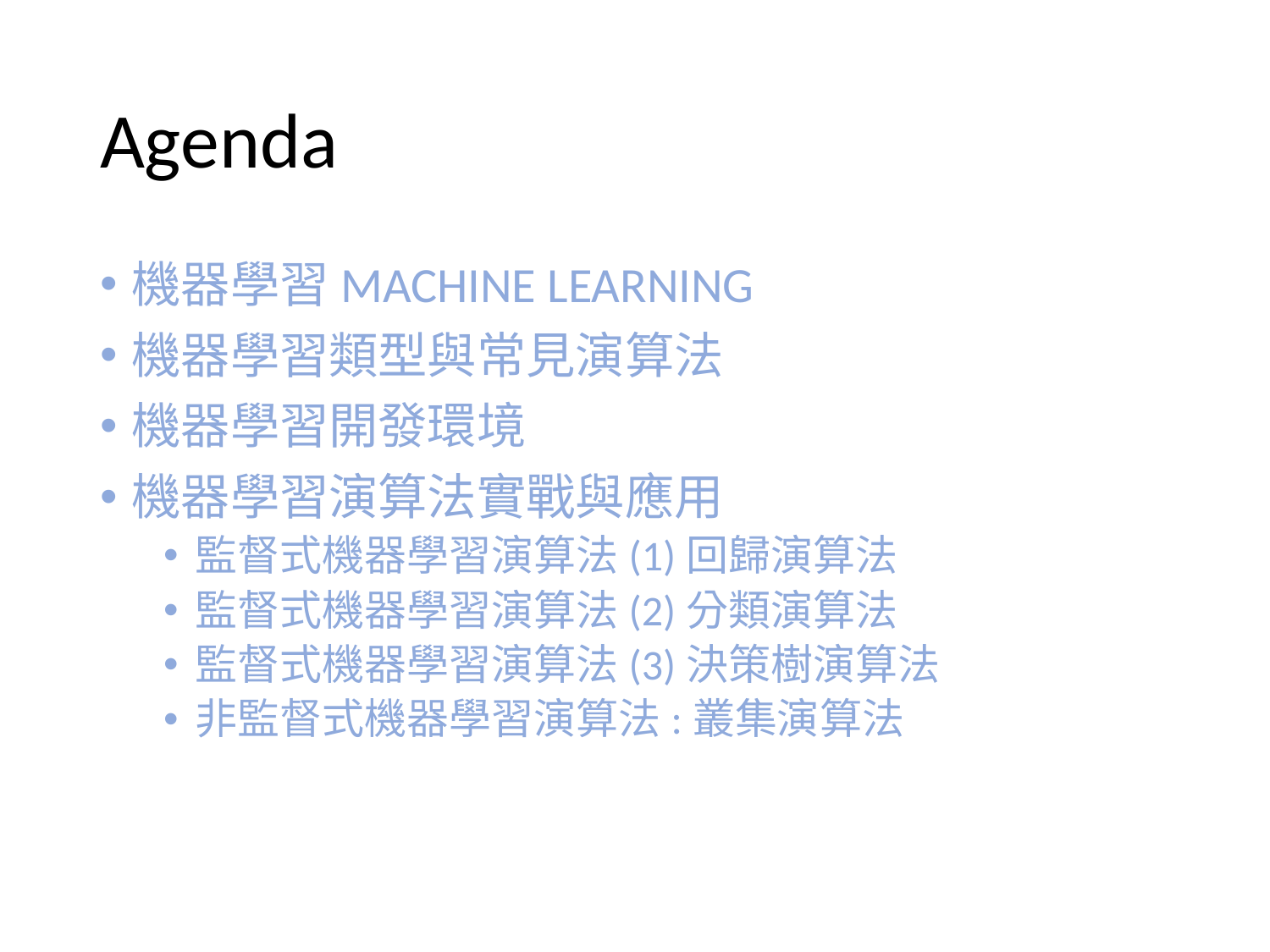

# Agenda
機器學習MACHINE LEARNING
機器學習類型與常見演算法
機器學習開發環境
機器學習演算法實戰與應用
監督式機器學習演算法(1)回歸演算法
監督式機器學習演算法(2)分類演算法
監督式機器學習演算法(3)決策樹演算法
非監督式機器學習演算法:叢集演算法